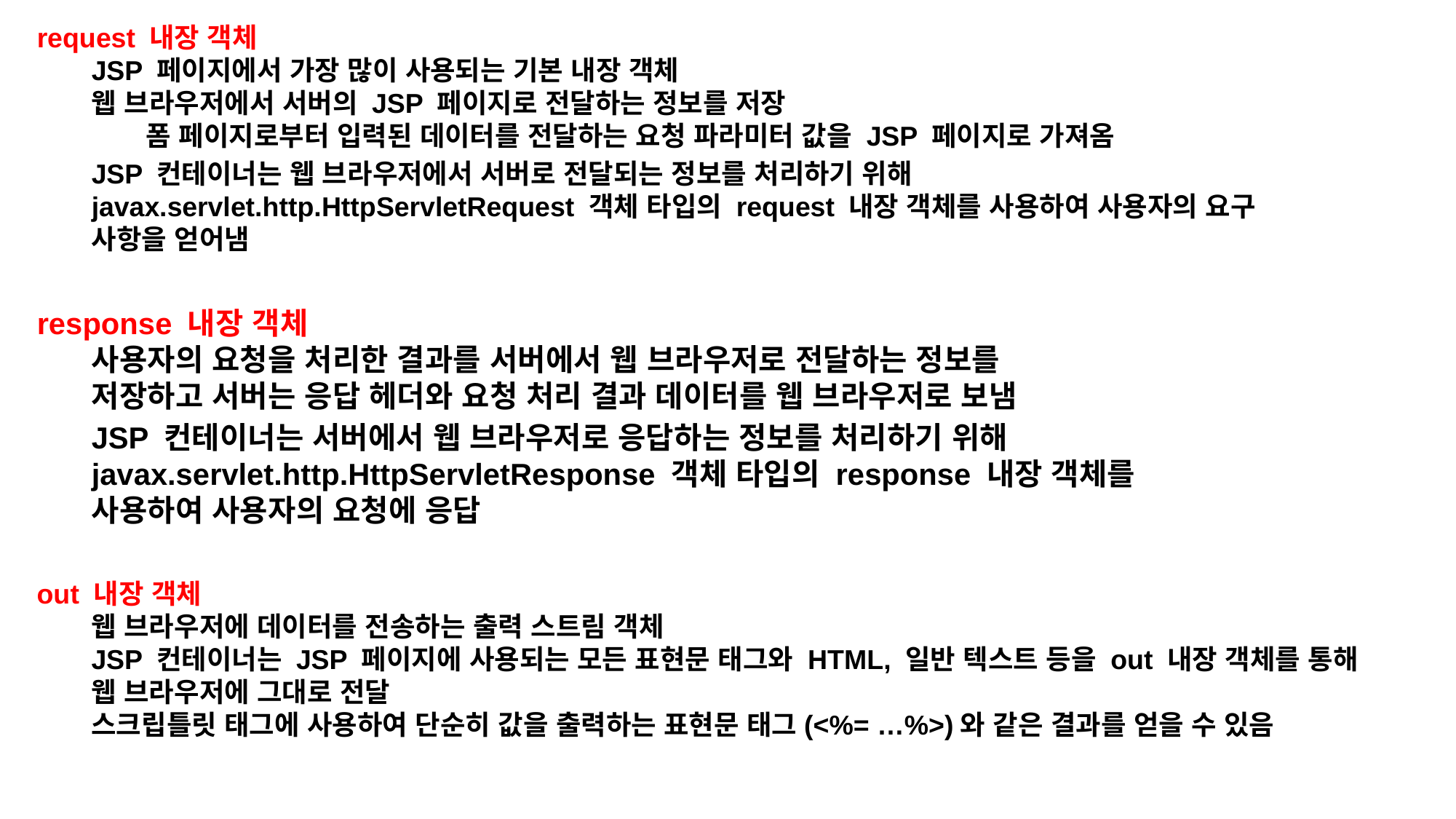

request 내장 객체
JSP 페이지에서 가장 많이 사용되는 기본 내장 객체
웹 브라우저에서 서버의 JSP 페이지로 전달하는 정보를 저장
폼 페이지로부터 입력된 데이터를 전달하는 요청 파라미터 값을 JSP 페이지로 가져옴

JSP 컨테이너는 웹 브라우저에서 서버로 전달되는 정보를 처리하기 위해 javax.servlet.http.HttpServletRequest 객체 타입의 request 내장 객체를 사용하여 사용자의 요구 사항을 얻어냄
response 내장 객체
사용자의 요청을 처리한 결과를 서버에서 웹 브라우저로 전달하는 정보를
저장하고 서버는 응답 헤더와 요청 처리 결과 데이터를 웹 브라우저로 보냄

JSP 컨테이너는 서버에서 웹 브라우저로 응답하는 정보를 처리하기 위해 javax.servlet.http.HttpServletResponse 객체 타입의 response 내장 객체를
사용하여 사용자의 요청에 응답
out 내장 객체
웹 브라우저에 데이터를 전송하는 출력 스트림 객체
JSP 컨테이너는 JSP 페이지에 사용되는 모든 표현문 태그와 HTML, 일반 텍스트 등을 out 내장 객체를 통해 웹 브라우저에 그대로 전달
스크립틀릿 태그에 사용하여 단순히 값을 출력하는 표현문 태그(<%= …%>)와 같은 결과를 얻을 수 있음